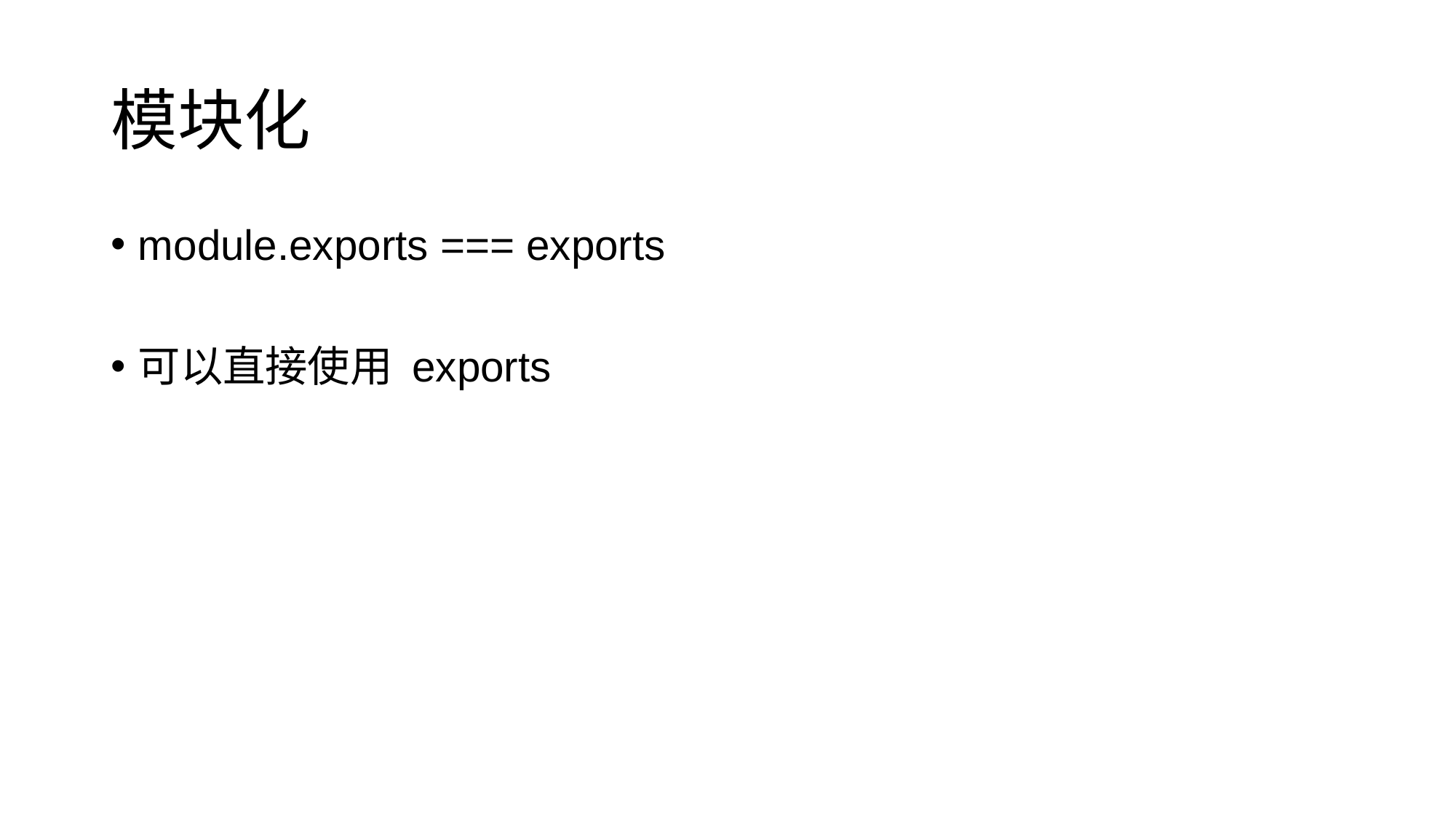

# 模块化
module.exports === exports

可以直接使用 exports